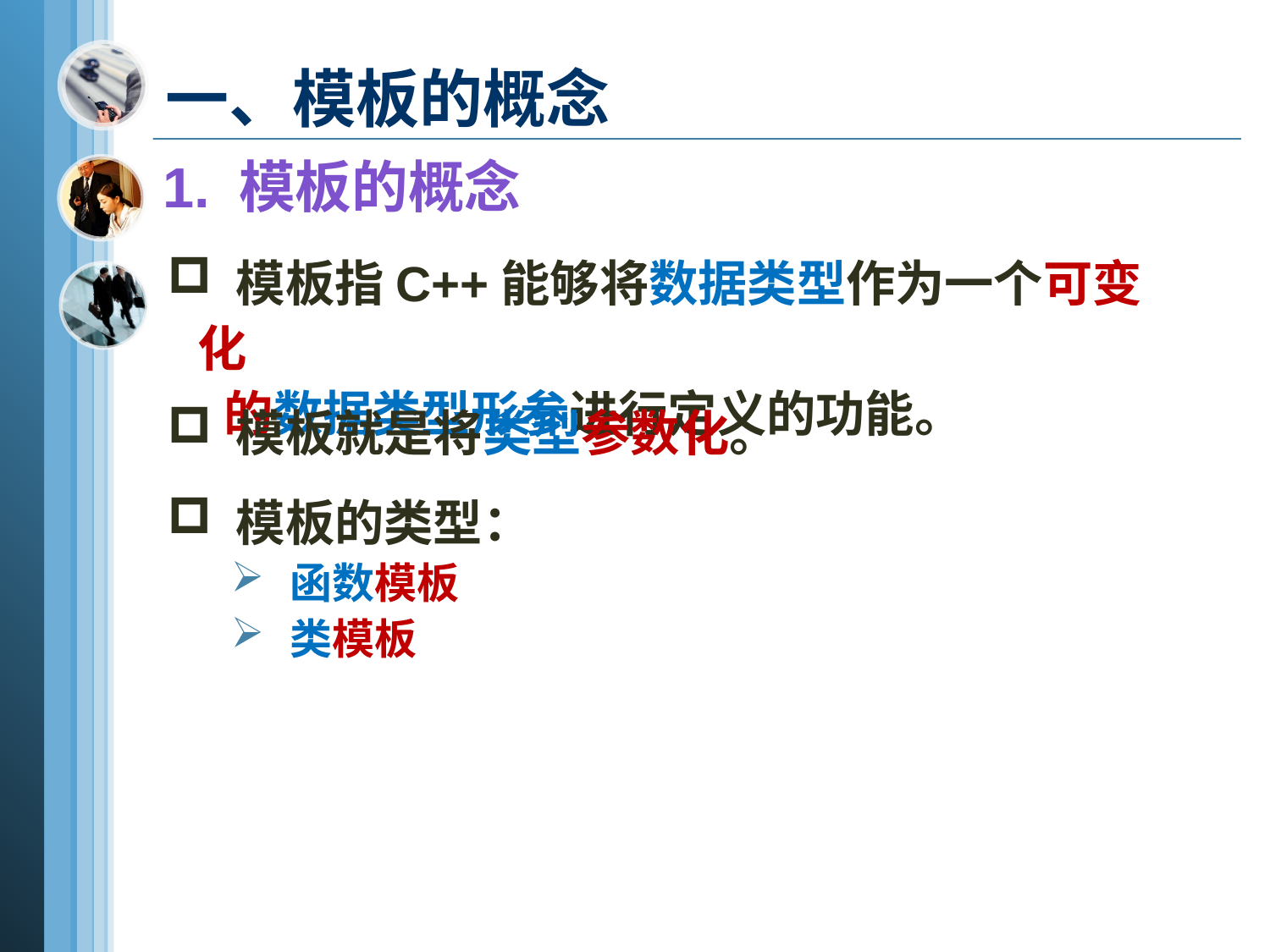

一、模板的概念
1. 模板的概念

 模板指C++能够将数据类型作为一个可变化
    的数据类型形参进行定义的功能。
 模板就是将类型参数化。
 模板的类型：
 函数模板
 类模板